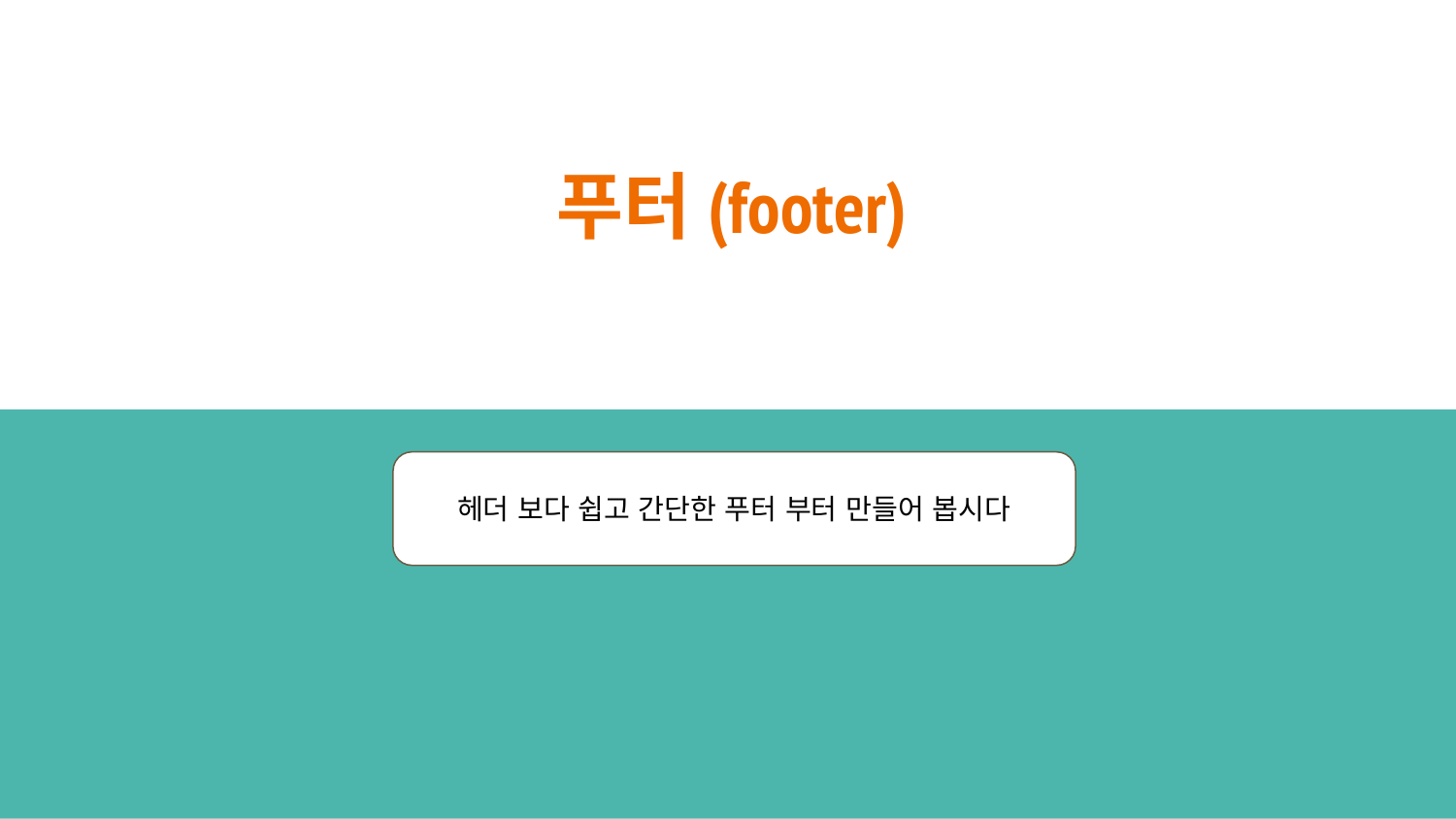

# 푸터(footer)
헤더 보다 쉽고 간단한 푸터 부터 만들어 봅시다